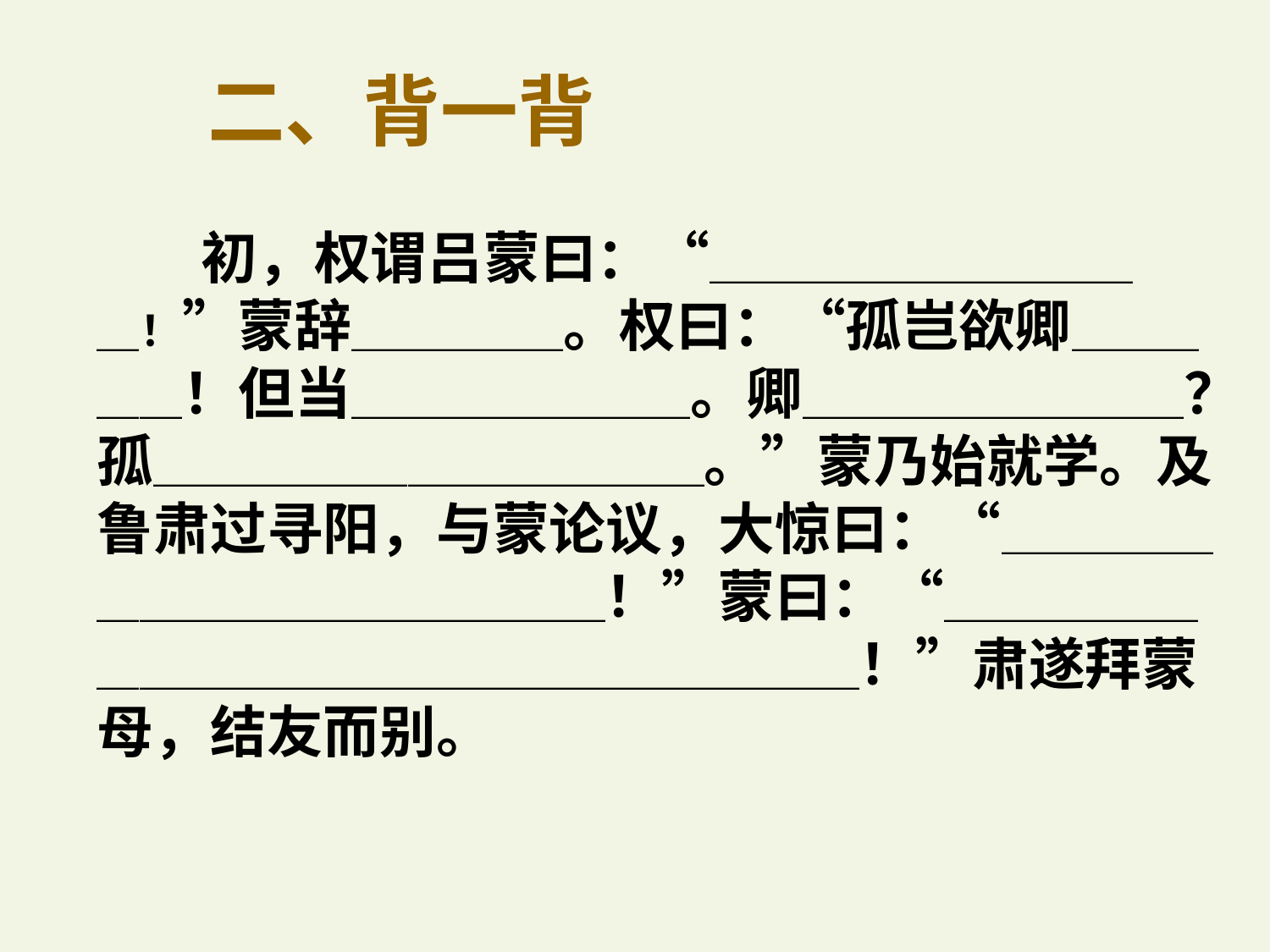

二、背一背
       初，权谓吕蒙曰：“＿＿＿＿＿＿＿＿＿＿＿！”蒙辞＿＿＿＿＿。权曰：“孤岂欲卿＿＿＿＿＿！但当＿＿＿＿＿＿＿＿。卿＿＿＿＿＿＿＿＿＿？孤＿＿＿＿＿＿＿＿＿＿＿＿＿。”蒙乃始就学。及鲁肃过寻阳，与蒙论议，大惊曰：“＿＿＿＿＿＿＿＿＿＿＿＿＿＿＿＿＿！”蒙曰：“＿＿＿＿＿＿＿＿＿＿＿＿＿＿＿＿＿＿＿＿＿＿＿＿！”肃遂拜蒙母，结友而别。